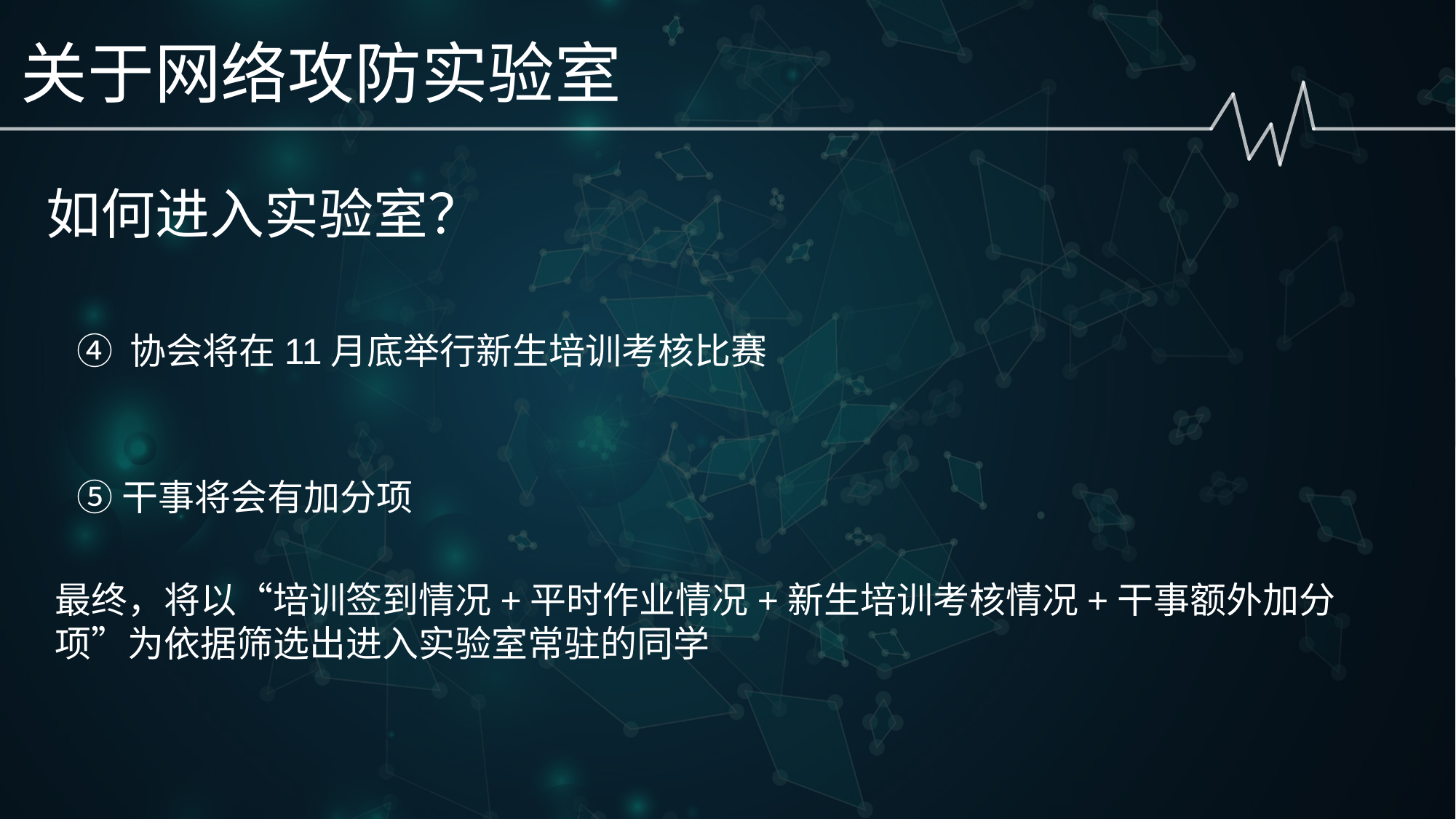

关于网络攻防实验室
如何进入实验室？
④ 协会将在11月底举行新生培训考核比赛
⑤干事将会有加分项
最终，将以“培训签到情况+平时作业情况+新生培训考核情况+干事额外加分项”为依据筛选出进入实验室常驻的同学